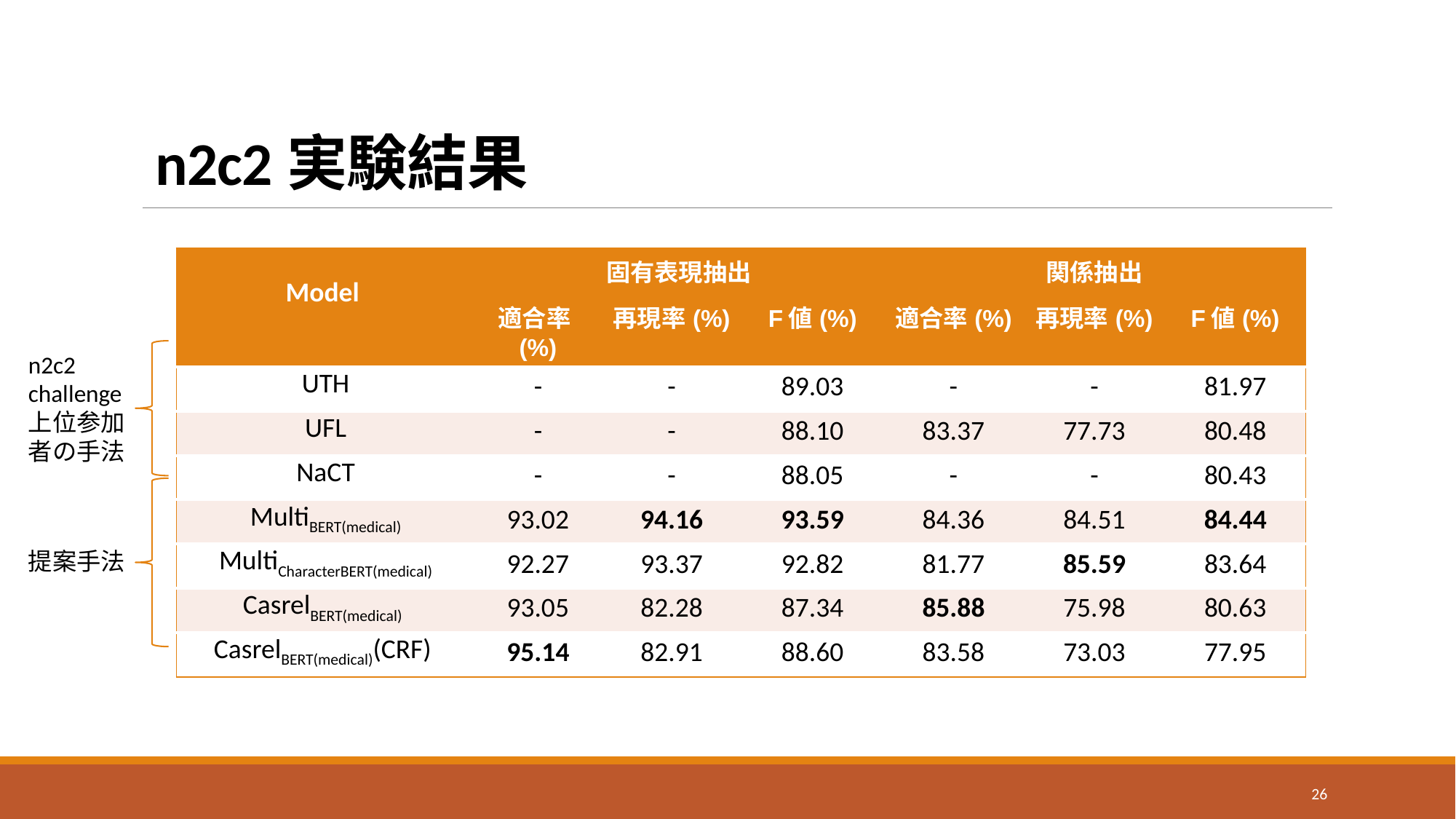

# n2c2実験結果
| Model | 固有表現抽出 |  |  | 関係抽出 |  |  |
| --- | --- | --- | --- | --- | --- | --- |
|  | 適合率(%) | 再現率(%) | F値(%) | 適合率(%) | 再現率(%) | F値(%) |
| UTH | - | - | 89.03 | - | - | 81.97 |
| UFL | - | - | 88.10 | 83.37 | 77.73 | 80.48 |
| NaCT | - | - | 88.05 | - | - | 80.43 |
| MultiBERT(medical) | 93.02 | 94.16 | 93.59 | 84.36 | 84.51 | 84.44 |
| MultiCharacterBERT(medical) | 92.27 | 93.37 | 92.82 | 81.77 | 85.59 | 83.64 |
| CasrelBERT(medical) | 93.05 | 82.28 | 87.34 | 85.88 | 75.98 | 80.63 |
| CasrelBERT(medical)(CRF) | 95.14 | 82.91 | 88.60 | 83.58 | 73.03 | 77.95 |

n2c2 challenge上位参加者の手法

提案手法
26